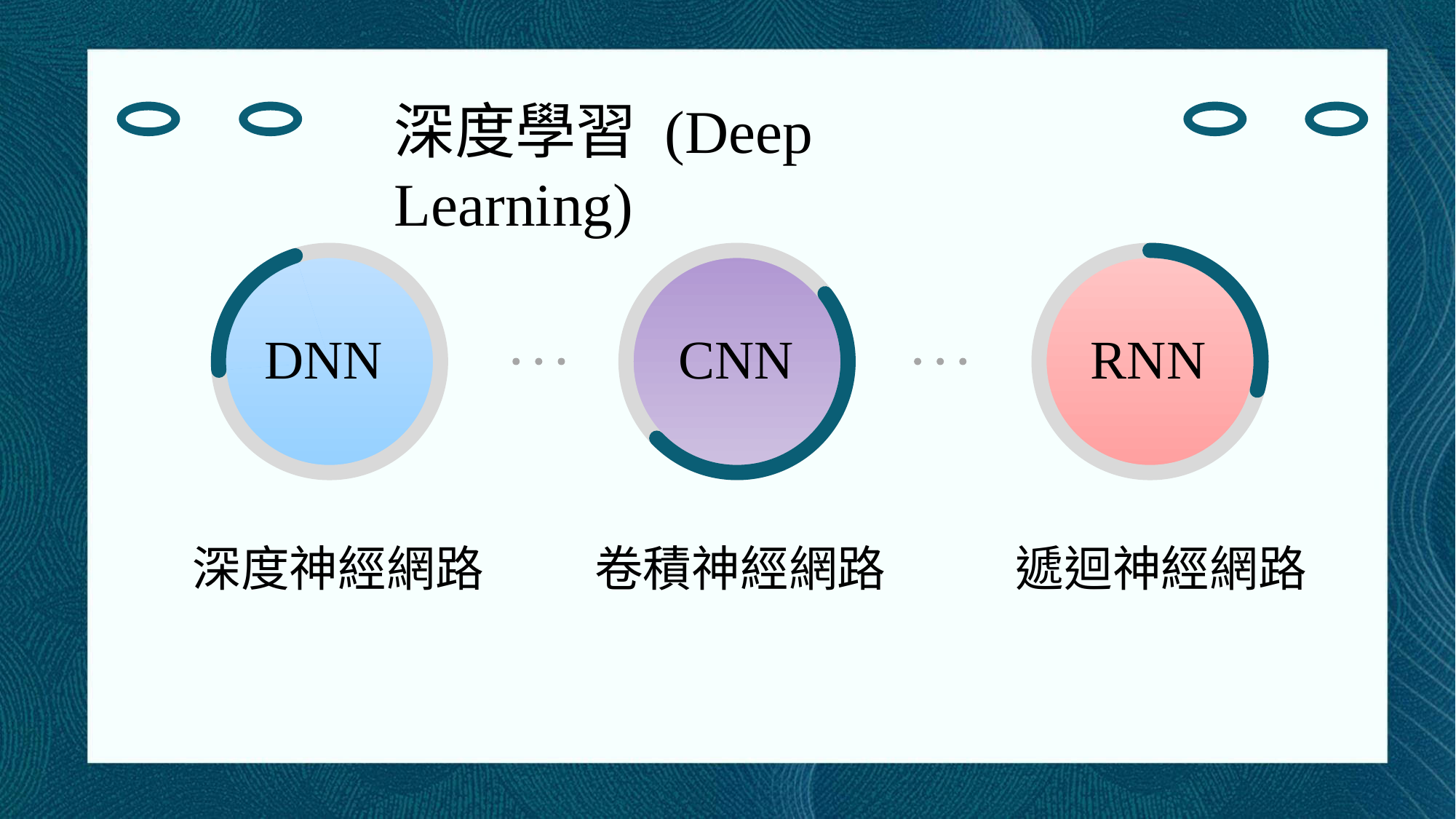

深度學習 (Deep Learning)

CNN
RNN

DNN

深度神經網路
卷積神經網路
遞迴神經網路